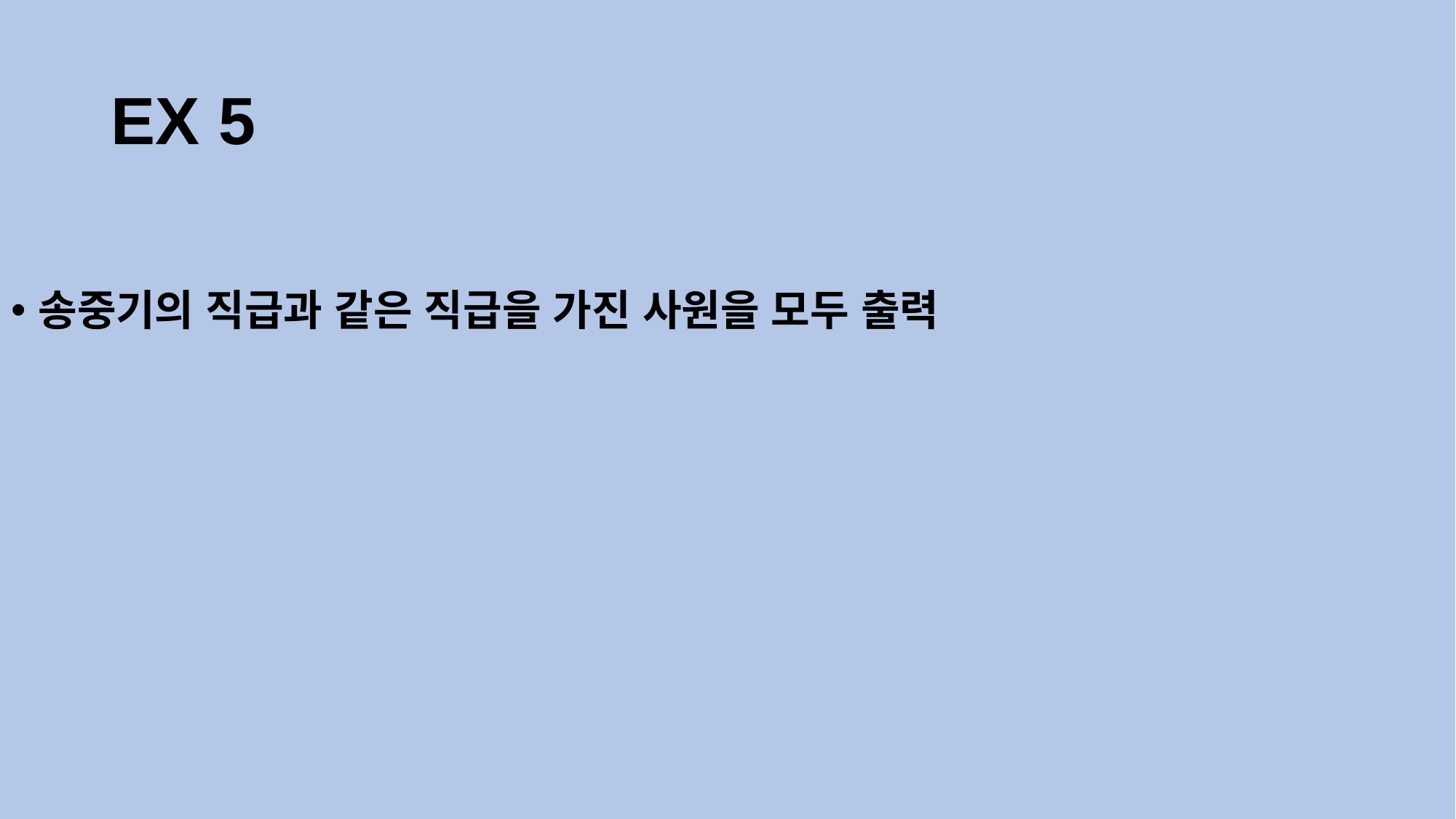

# EX 5

송중기의 직급과 같은 직급을 가진 사원을 모두 출력